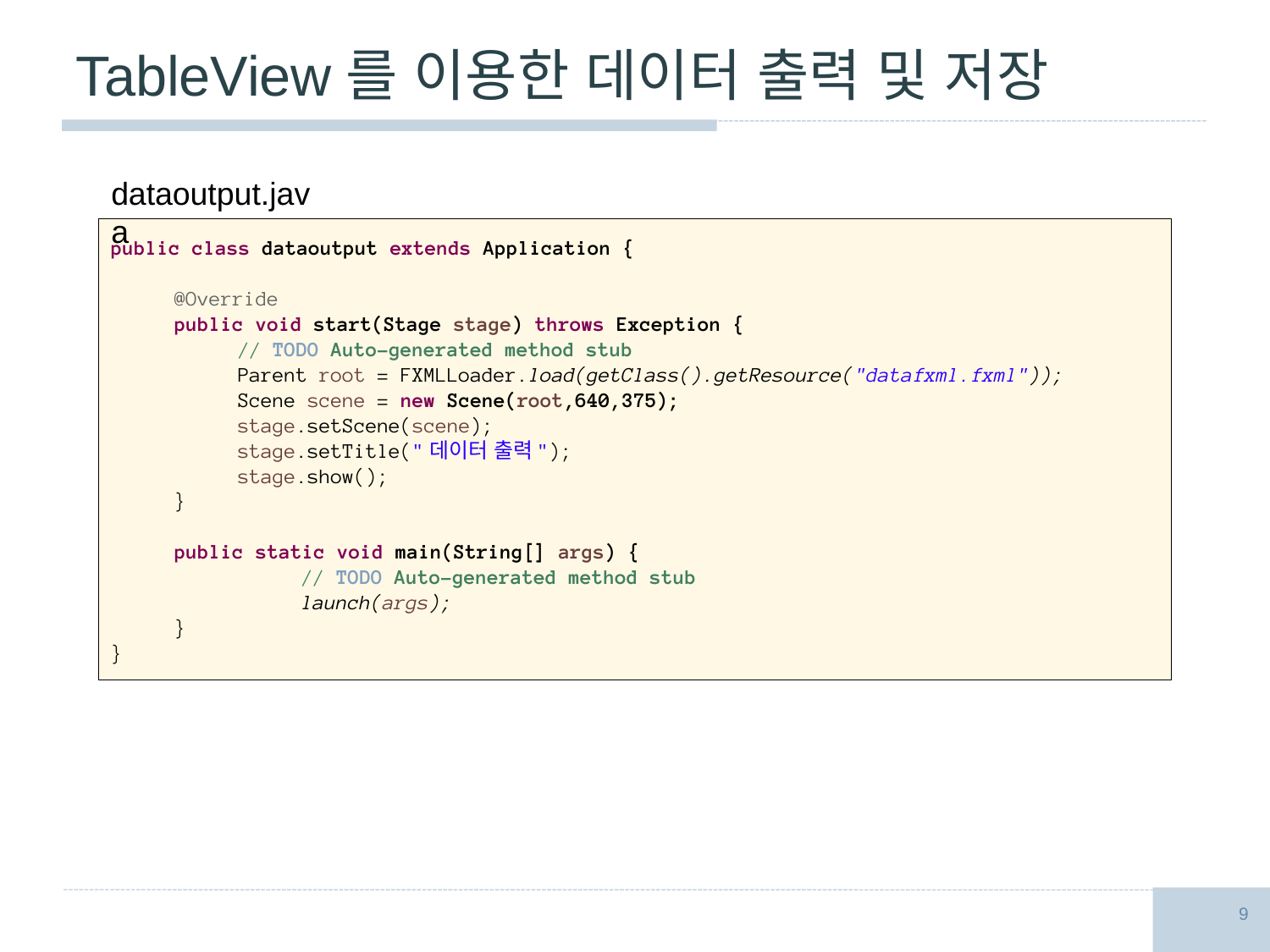

# TableView를 이용한 데이터 출력 및 저장
dataoutput.java
public class dataoutput extends Application {

@Override
public void start(Stage stage) throws Exception {
// TODO Auto-generated method stub
Parent root = FXMLLoader.load(getClass().getResource("datafxml.fxml"));
Scene scene = new Scene(root,640,375);
stage.setScene(scene);
stage.setTitle("데이터 출력");
stage.show();
}

public static void main(String[] args) {
	// TODO Auto-generated method stub
	launch(args);
}
}